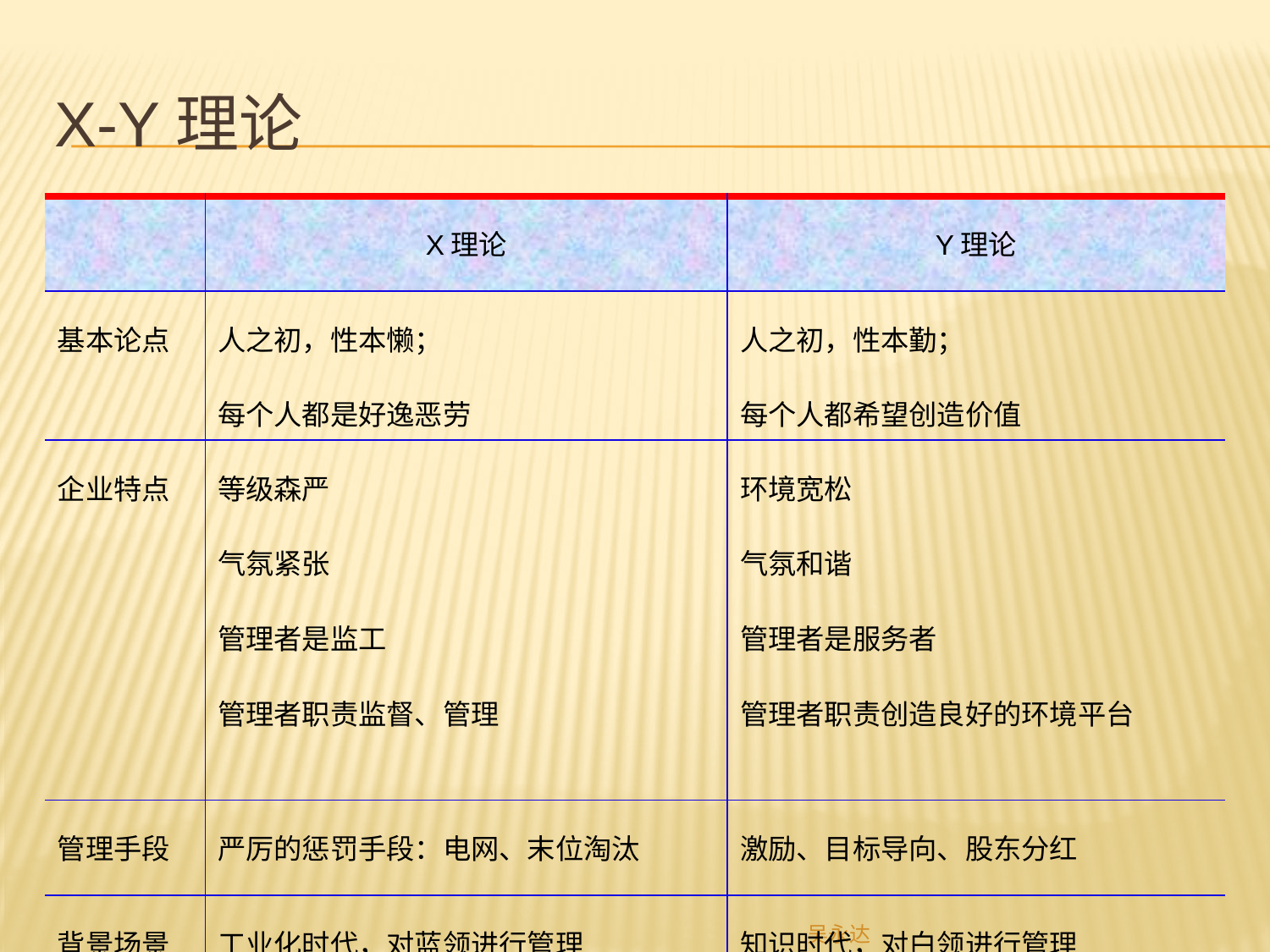

# X-Y理论
|  | X理论 | Y理论 |
| --- | --- | --- |
| 基本论点 | 人之初，性本懒； 每个人都是好逸恶劳 | 人之初，性本勤； 每个人都希望创造价值 |
| 企业特点 | 等级森严 气氛紧张 管理者是监工 管理者职责监督、管理 | 环境宽松 气氛和谐 管理者是服务者 管理者职责创造良好的环境平台 |
| 管理手段 | 严厉的惩罚手段：电网、末位淘汰 | 激励、目标导向、股东分红 |
| 背景场景 | 工业化时代，对蓝领进行管理 | 知识时代，对白领进行管理 |
吴永达